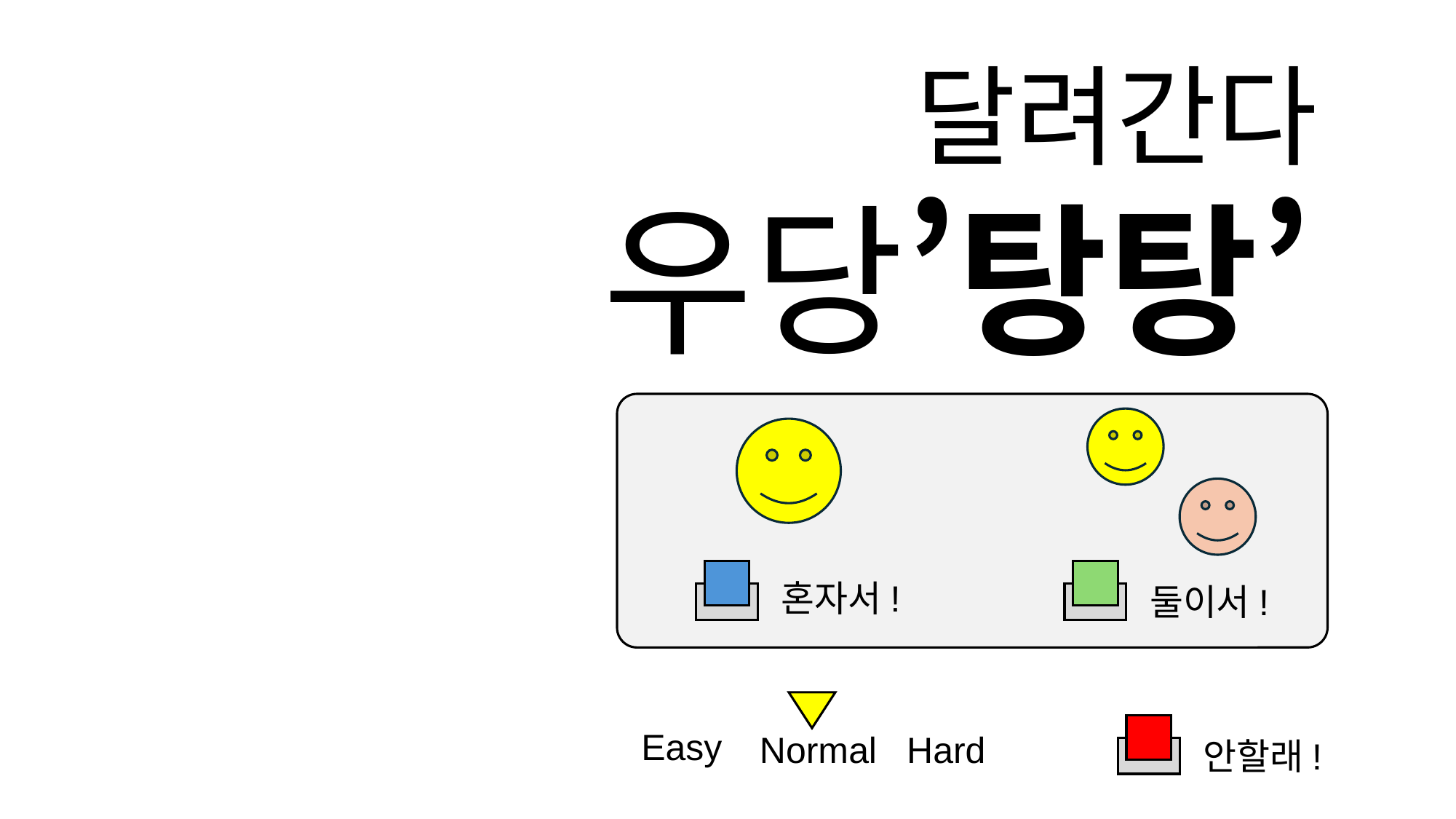

달려간다
우당’탕탕’

시작하기

종료하기

혼자서!
둘이서!

Easy
Normal
Hard
안할래!